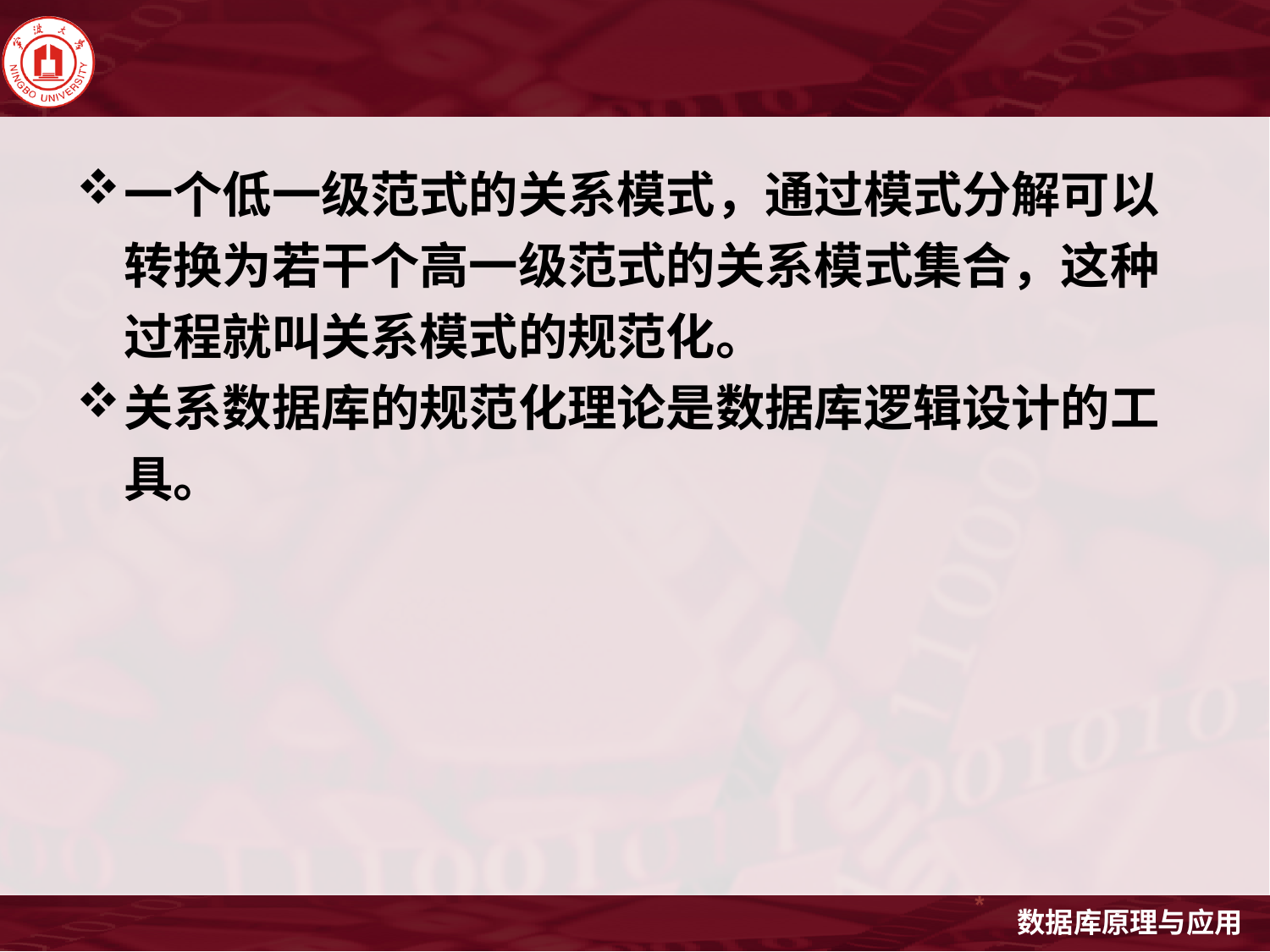

一个低一级范式的关系模式，通过模式分解可以转换为若干个高一级范式的关系模式集合，这种过程就叫关系模式的规范化。
关系数据库的规范化理论是数据库逻辑设计的工具。

*